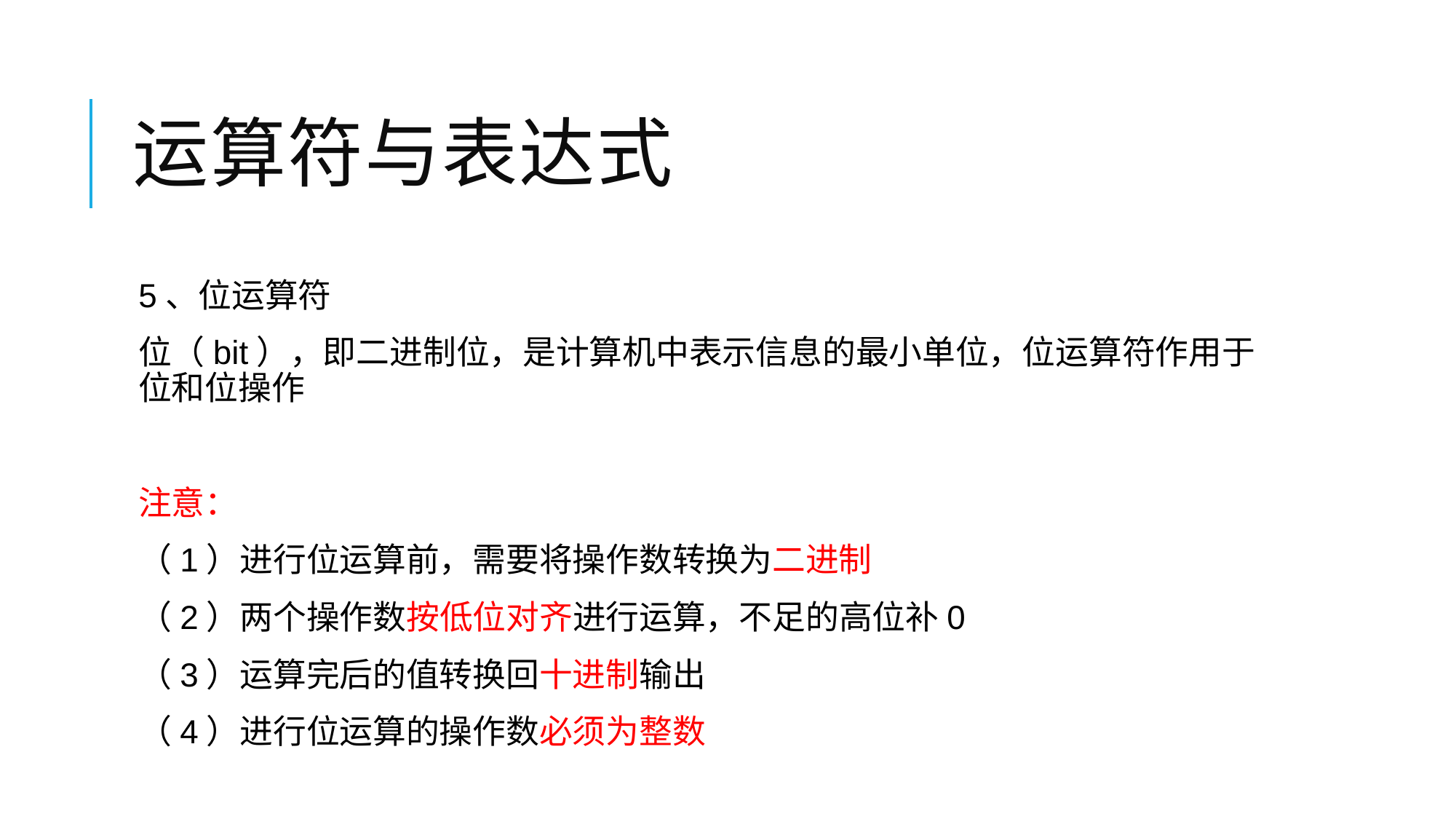

# 运算符与表达式
5、位运算符
位（bit），即二进制位，是计算机中表示信息的最小单位，位运算符作用于位和位操作

注意：
（1）进行位运算前，需要将操作数转换为二进制
（2）两个操作数按低位对齐进行运算，不足的高位补0
（3）运算完后的值转换回十进制输出
（4）进行位运算的操作数必须为整数